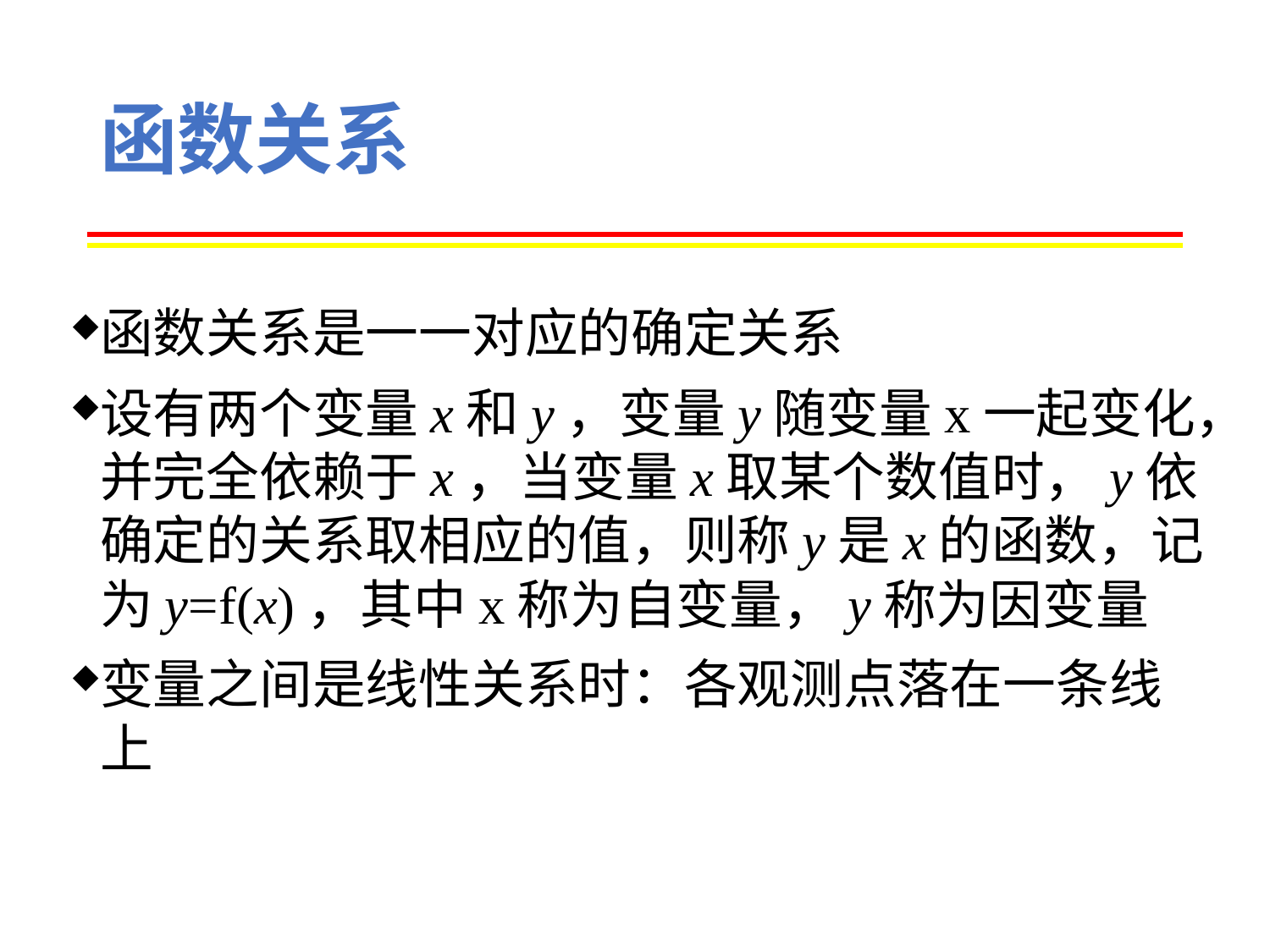

# 函数关系
函数关系是一一对应的确定关系
设有两个变量x和y，变量y随变量x一起变化，并完全依赖于x，当变量x取某个数值时，y依确定的关系取相应的值，则称y是x的函数，记为y=f(x)，其中x称为自变量，y称为因变量
变量之间是线性关系时：各观测点落在一条线上